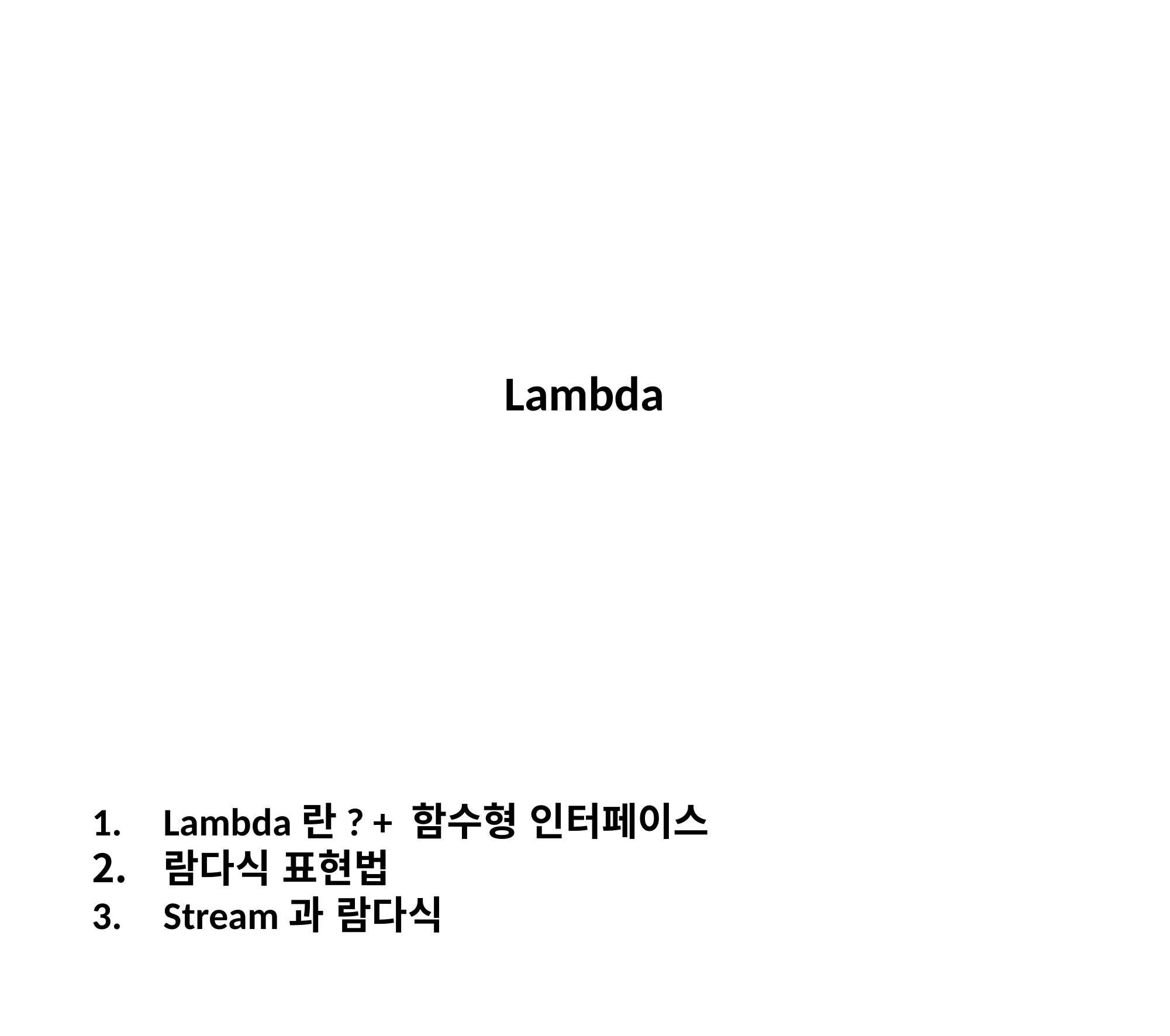

Lambda
Lambda란? + 함수형 인터페이스
람다식 표현법
Stream과 람다식